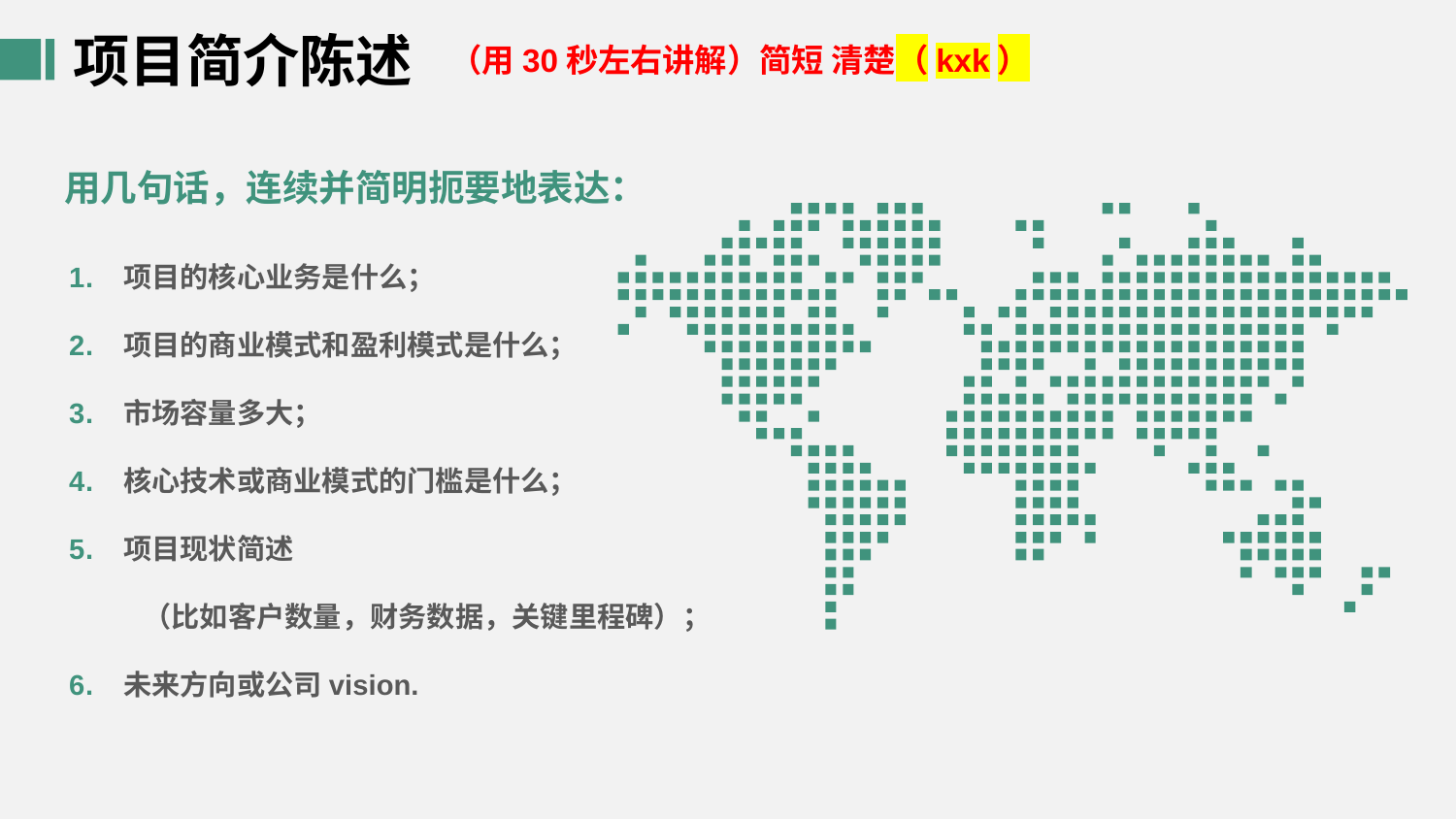

项目简介陈述
（用30秒左右讲解）简短 清楚（kxk）

用几句话，连续并简明扼要地表达：

项目的核心业务是什么；
项目的商业模式和盈利模式是什么；
市场容量多大；
核心技术或商业模式的门槛是什么；
项目现状简述
   （比如客户数量，财务数据，关键里程碑）；
未来方向或公司vision.